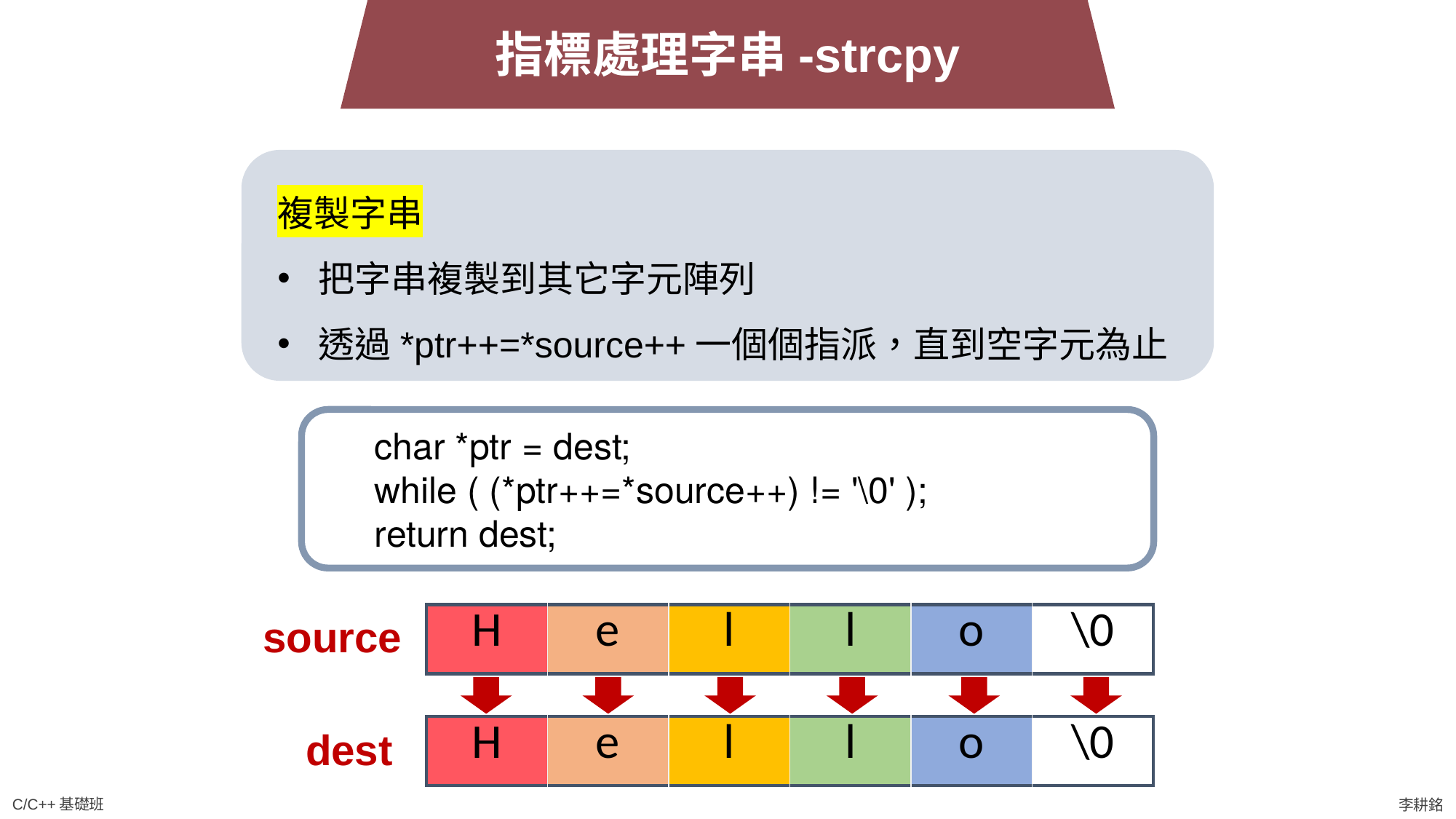

指標處理字串-strcpy

複製字串
把字串複製到其它字元陣列
透過*ptr++=*source++一個個指派，直到空字元為止
char *ptr = dest;
while ( (*ptr++=*source++) != '\0' );
return dest;
source
| H | e | l | l | o | \0 |
| --- | --- | --- | --- | --- | --- |

| H | e | l | l | o | \0 |
| --- | --- | --- | --- | --- | --- |
dest
C/C++基礎班
李耕銘